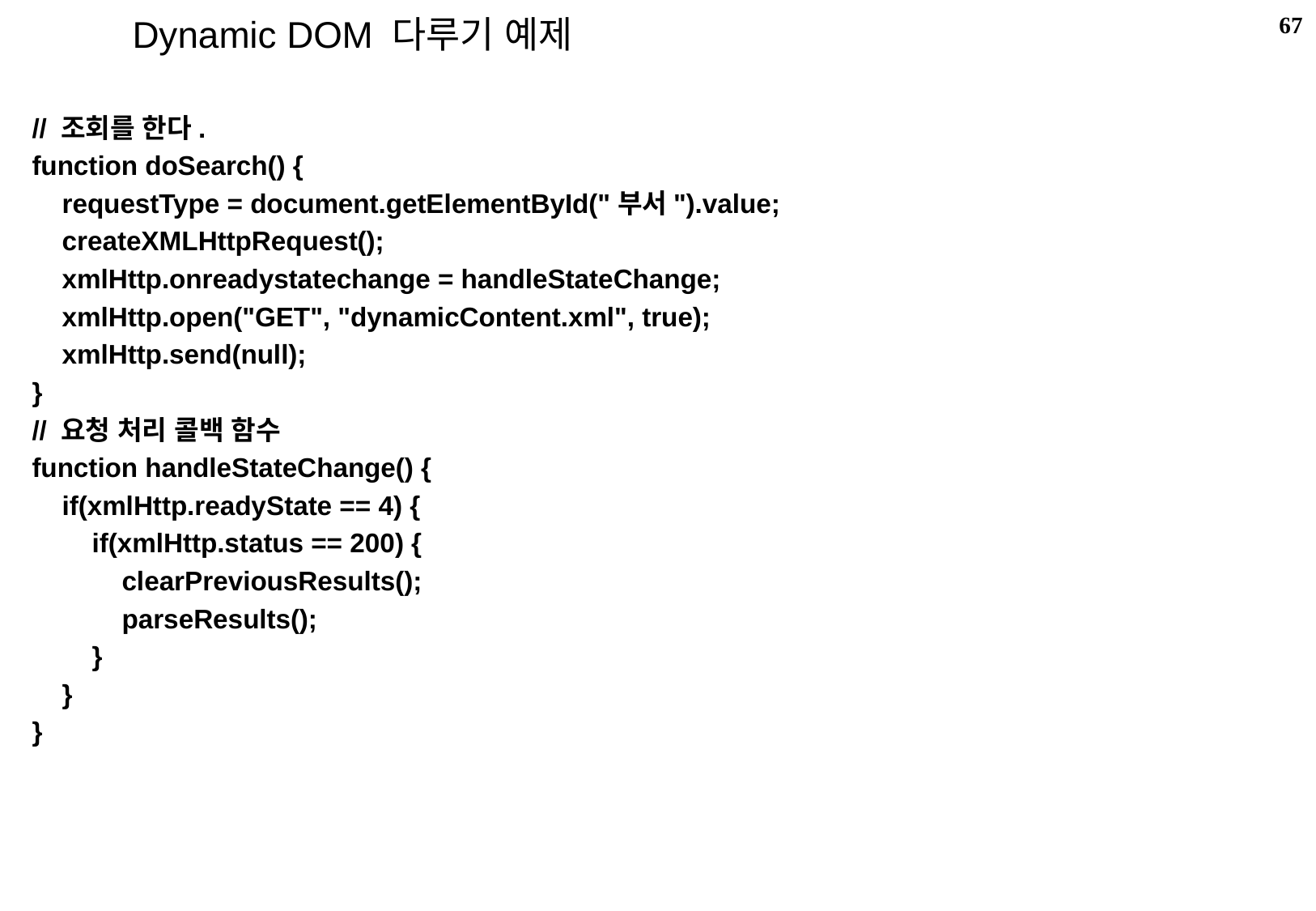

67
Dynamic DOM 다루기 예제
// 조회를 한다.
function doSearch() {
    requestType = document.getElementById("부서").value;
    createXMLHttpRequest();
    xmlHttp.onreadystatechange = handleStateChange;
    xmlHttp.open("GET", "dynamicContent.xml", true);
    xmlHttp.send(null);
}
// 요청 처리 콜백 함수
function handleStateChange() {
    if(xmlHttp.readyState == 4) {
        if(xmlHttp.status == 200) {
            clearPreviousResults();
            parseResults();
        }
    }
}